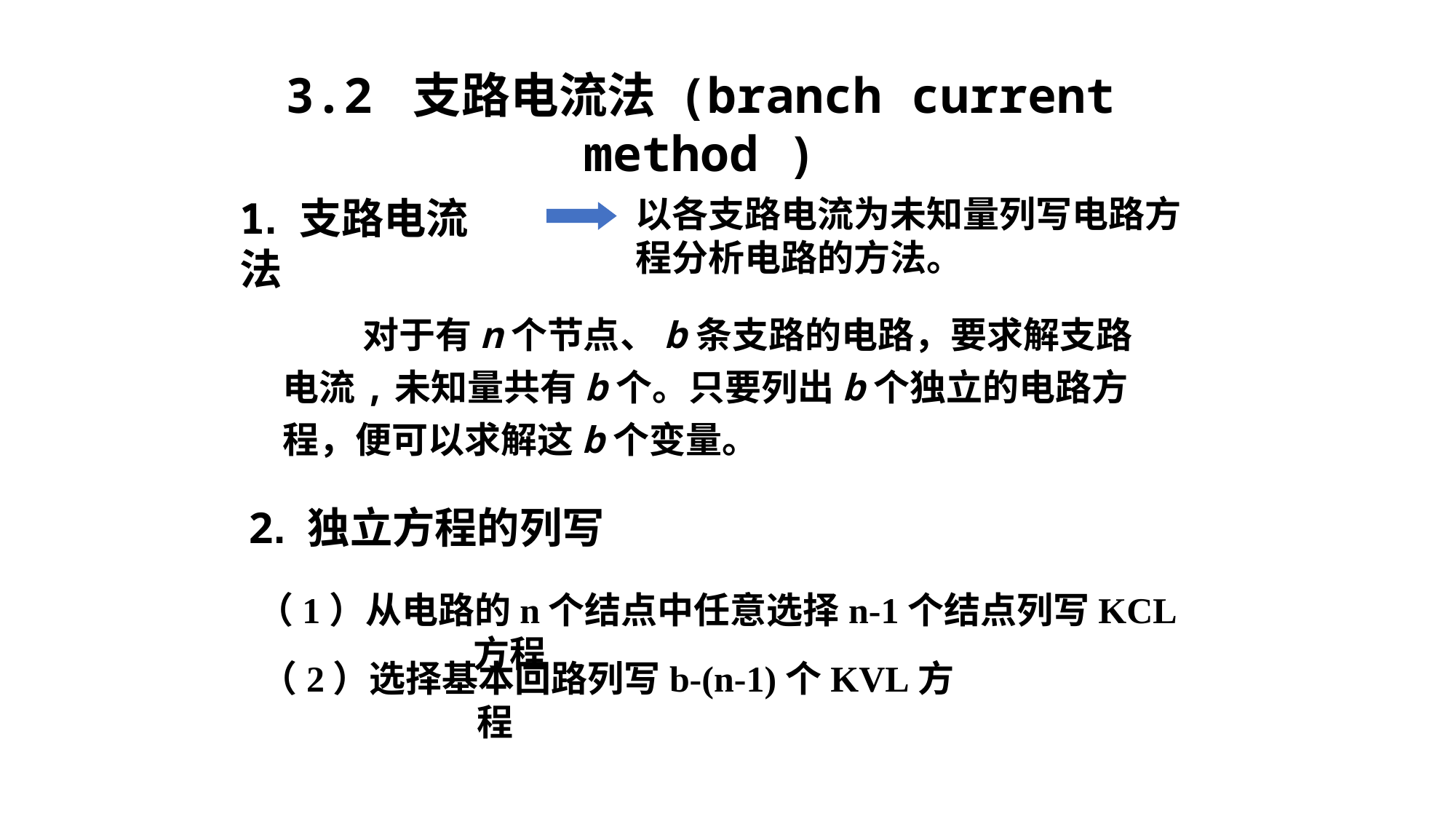

3.2 支路电流法 (branch current method )
1. 支路电流法
以各支路电流为未知量列写电路方
程分析电路的方法。

对于有n个节点、b条支路的电路，要求解支路电流,未知量共有b个。只要列出b个独立的电路方程，便可以求解这b个变量。
2. 独立方程的列写
（1）从电路的n个结点中任意选择n-1个结点列写KCL方程
（2）选择基本回路列写b-(n-1)个KVL方程